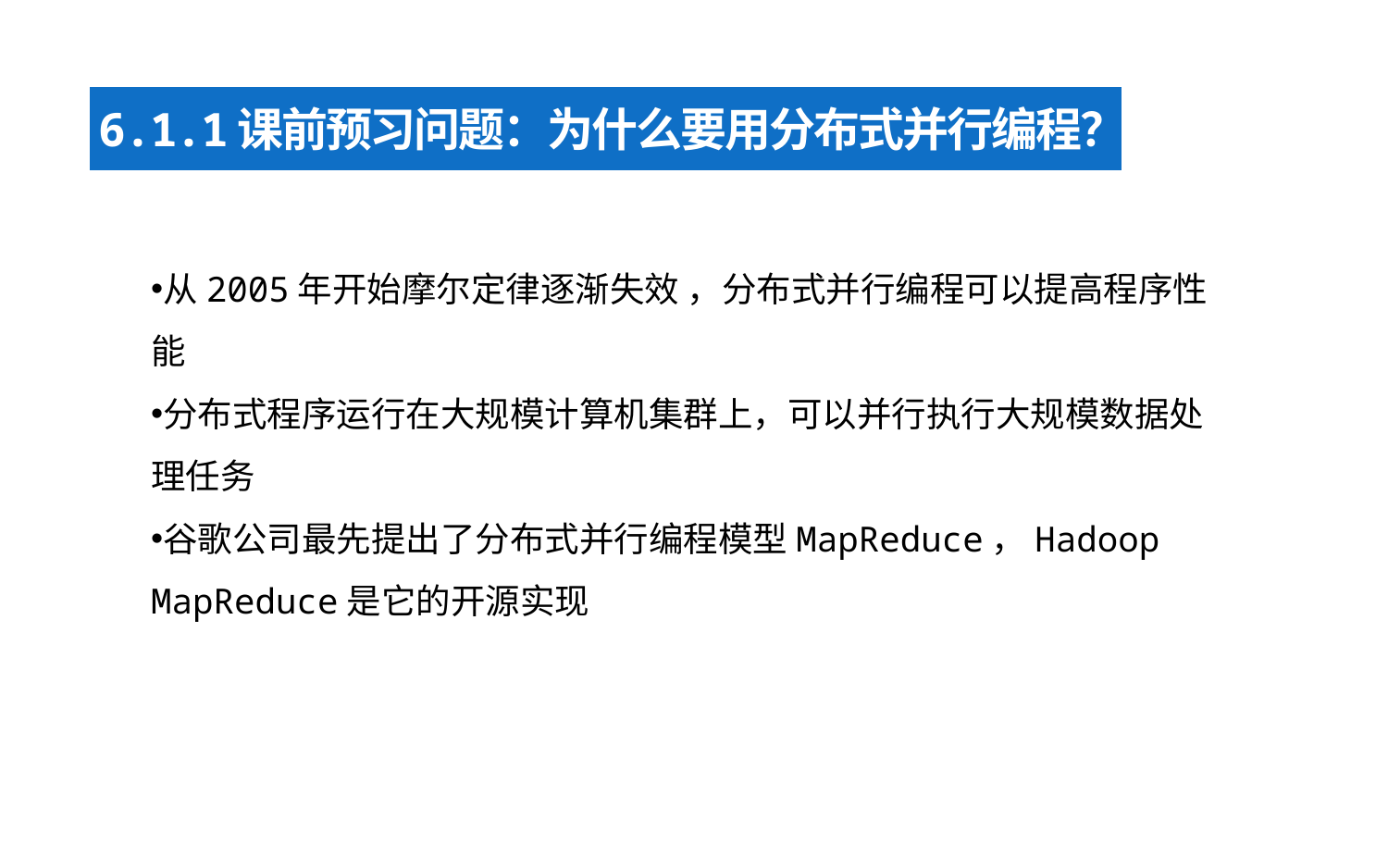

6.1.1	课前预习问题：为什么要用分布式并行编程？
从2005年开始摩尔定律逐渐失效 ，分布式并行编程可以提高程序性能
分布式程序运行在大规模计算机集群上，可以并行执行大规模数据处理任务
谷歌公司最先提出了分布式并行编程模型MapReduce，Hadoop MapReduce是它的开源实现